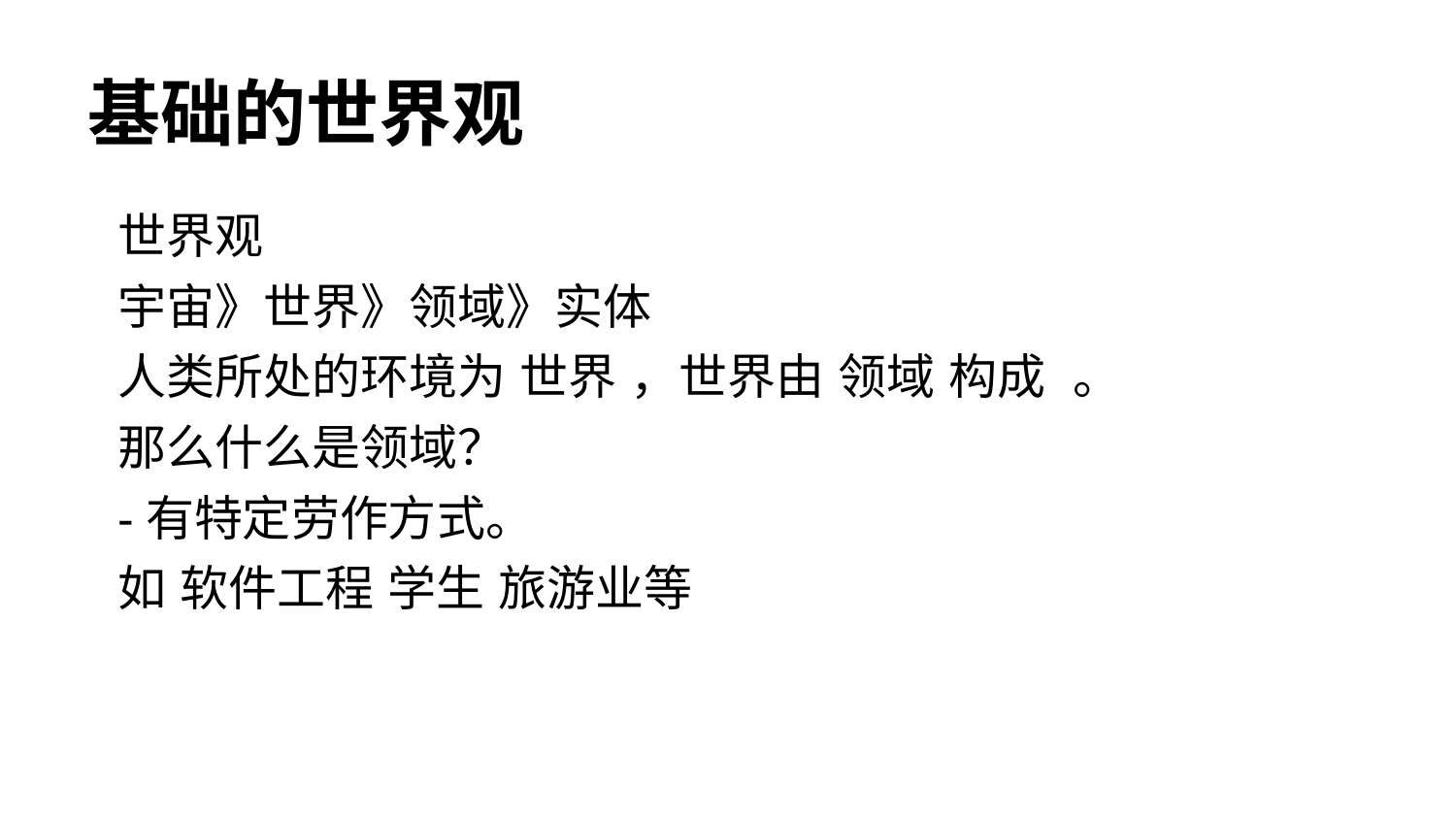

# 基础的世界观
世界观
宇宙》世界》领域》实体
人类所处的环境为 世界 ，世界由 领域 构成  。
那么什么是领域？
-有特定劳作方式。
如 软件工程 学生 旅游业等